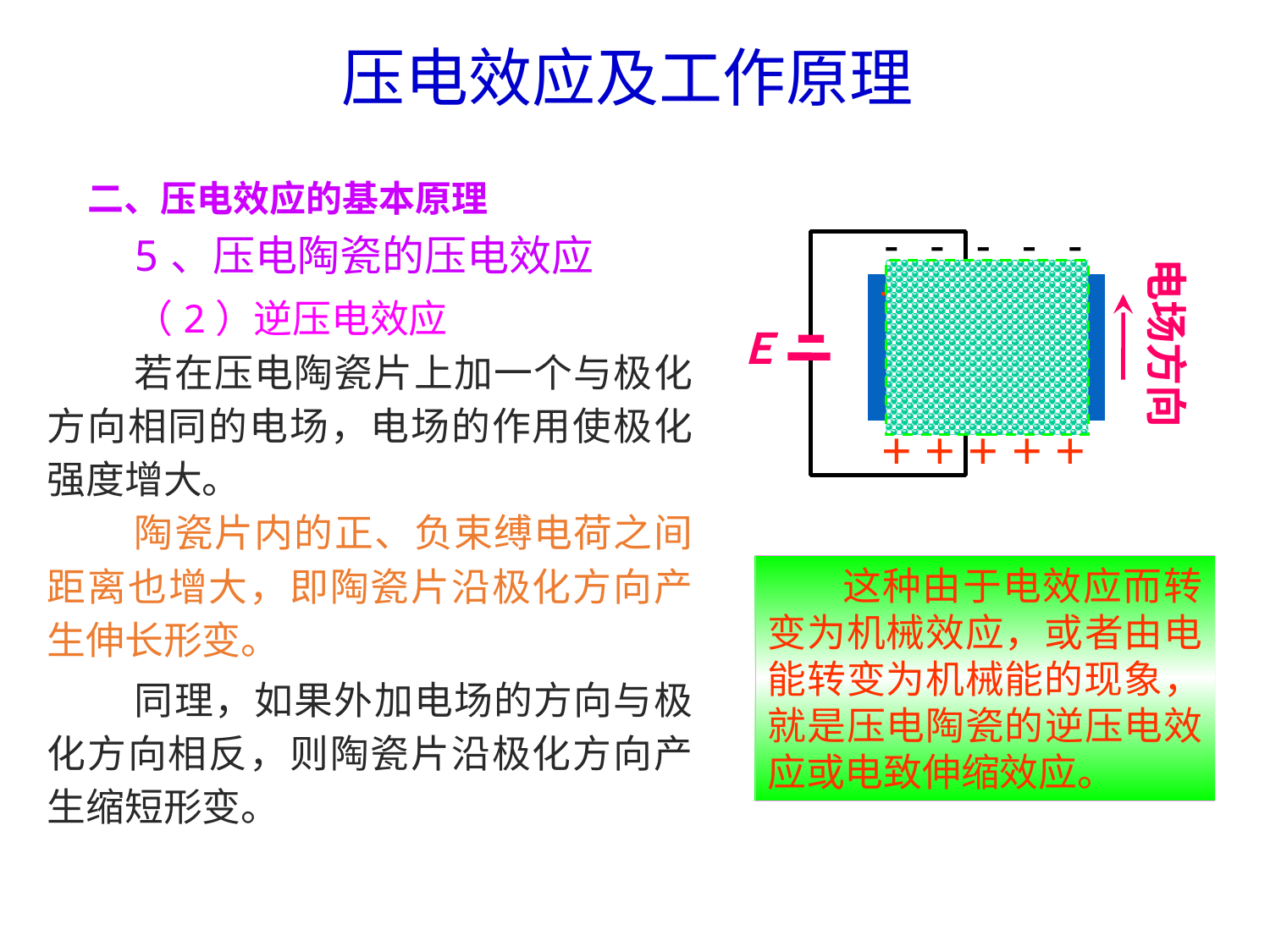

压电效应及工作原理
二、压电效应的基本原理
5、压电陶瓷的压电效应
-   -   -   -   -
＋ ＋ ＋ ＋ ＋

极化方向
-   -   -   -   -
＋ ＋ ＋ ＋ ＋

电场方向
Ｅ

（2）逆压电效应
若在压电陶瓷片上加一个与极化方向相同的电场，电场的作用使极化强度增大。
陶瓷片内的正、负束缚电荷之间距离也增大，即陶瓷片沿极化方向产生伸长形变。

这种由于电效应而转变为机械效应，或者由电能转变为机械能的现象，就是压电陶瓷的逆压电效应或电致伸缩效应。
同理，如果外加电场的方向与极化方向相反，则陶瓷片沿极化方向产生缩短形变。